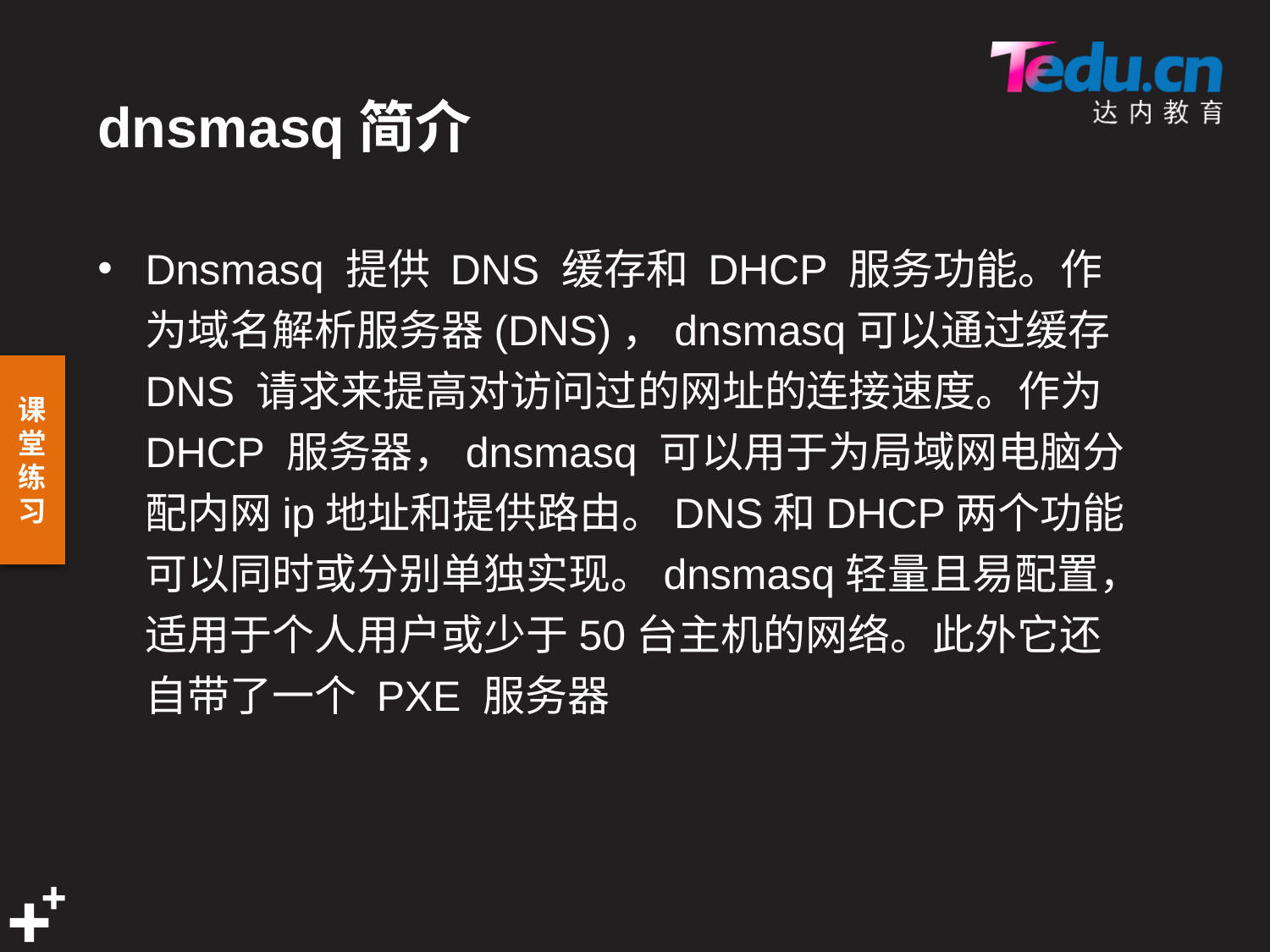

# dnsmasq简介
Dnsmasq 提供 DNS 缓存和 DHCP 服务功能。作为域名解析服务器(DNS)，dnsmasq可以通过缓存 DNS 请求来提高对访问过的网址的连接速度。作为DHCP 服务器，dnsmasq 可以用于为局域网电脑分配内网ip地址和提供路由。DNS和DHCP两个功能可以同时或分别单独实现。dnsmasq轻量且易配置，适用于个人用户或少于50台主机的网络。此外它还自带了一个 PXE 服务器